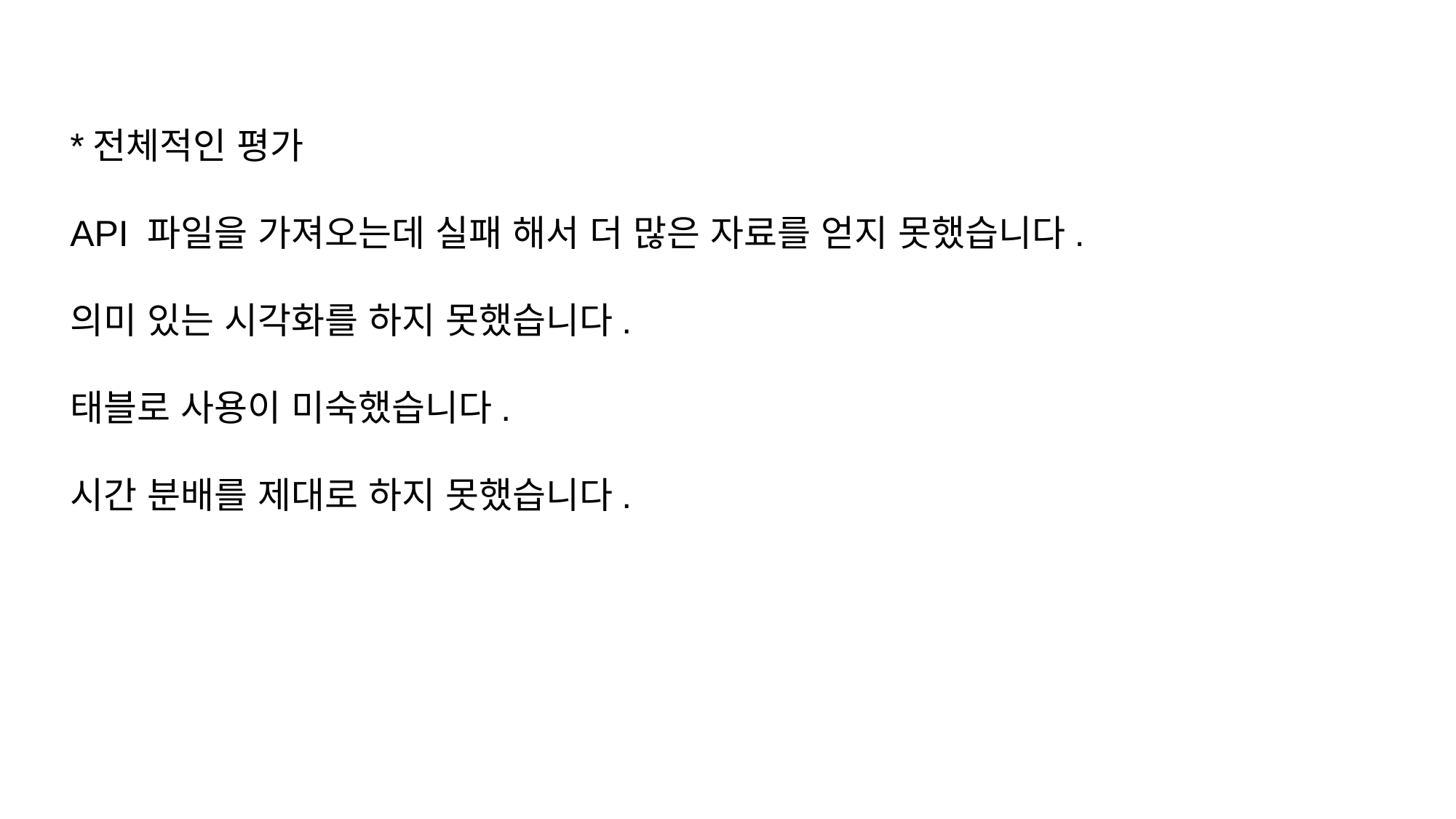

*전체적인 평가

API 파일을 가져오는데 실패 해서 더 많은 자료를 얻지 못했습니다.

의미 있는 시각화를 하지 못했습니다.

태블로 사용이 미숙했습니다.

시간 분배를 제대로 하지 못했습니다.